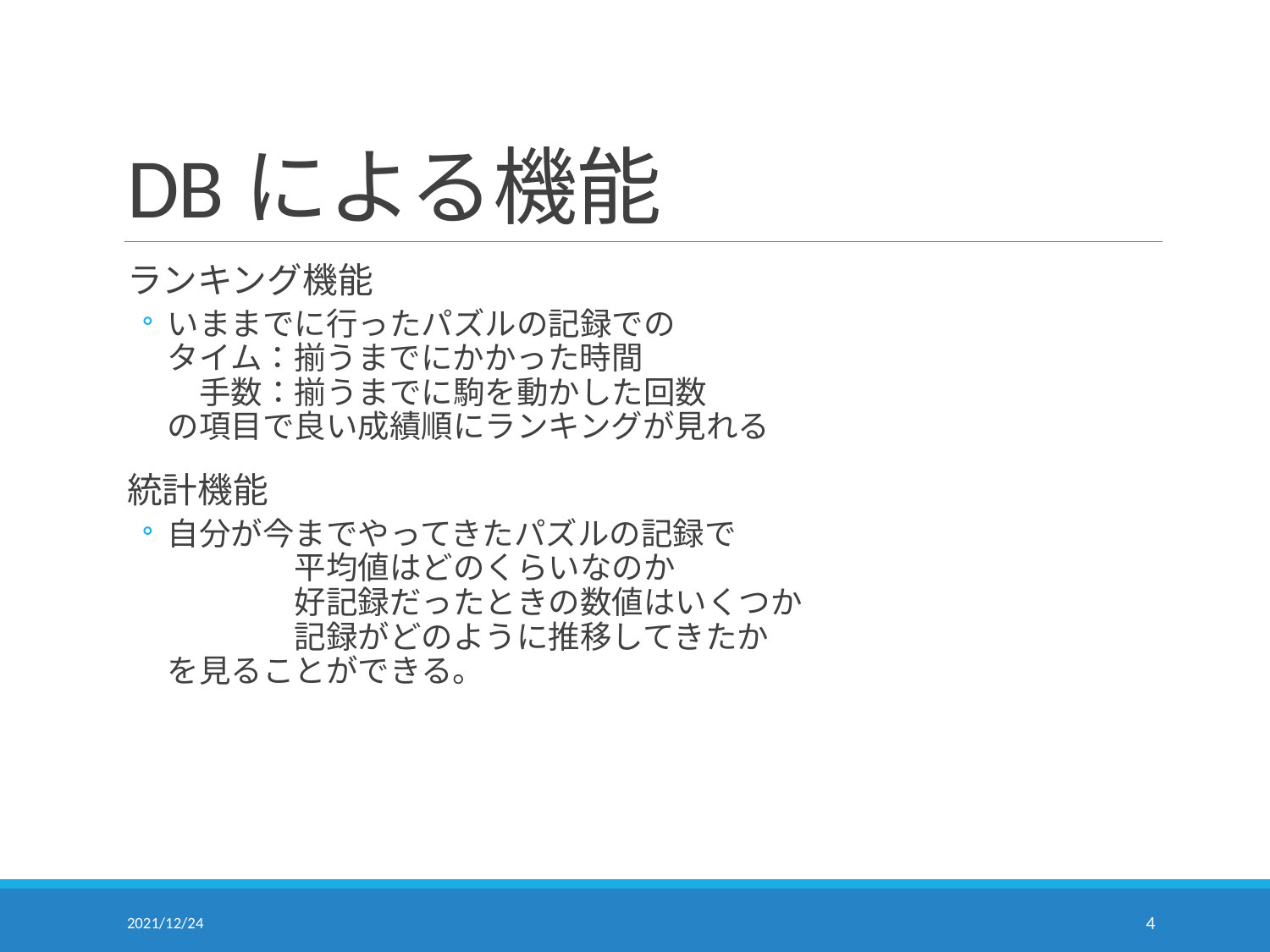

# DBによる機能
ランキング機能
いままでに行ったパズルの記録での
タイム：揃うまでにかかった時間
　手数：揃うまでに駒を動かした回数
の項目で良い成績順にランキングが見れる
統計機能
自分が今までやってきたパズルの記録で
	平均値はどのくらいなのか
	好記録だったときの数値はいくつか
	記録がどのように推移してきたか
を見ることができる。
2021/12/24
4